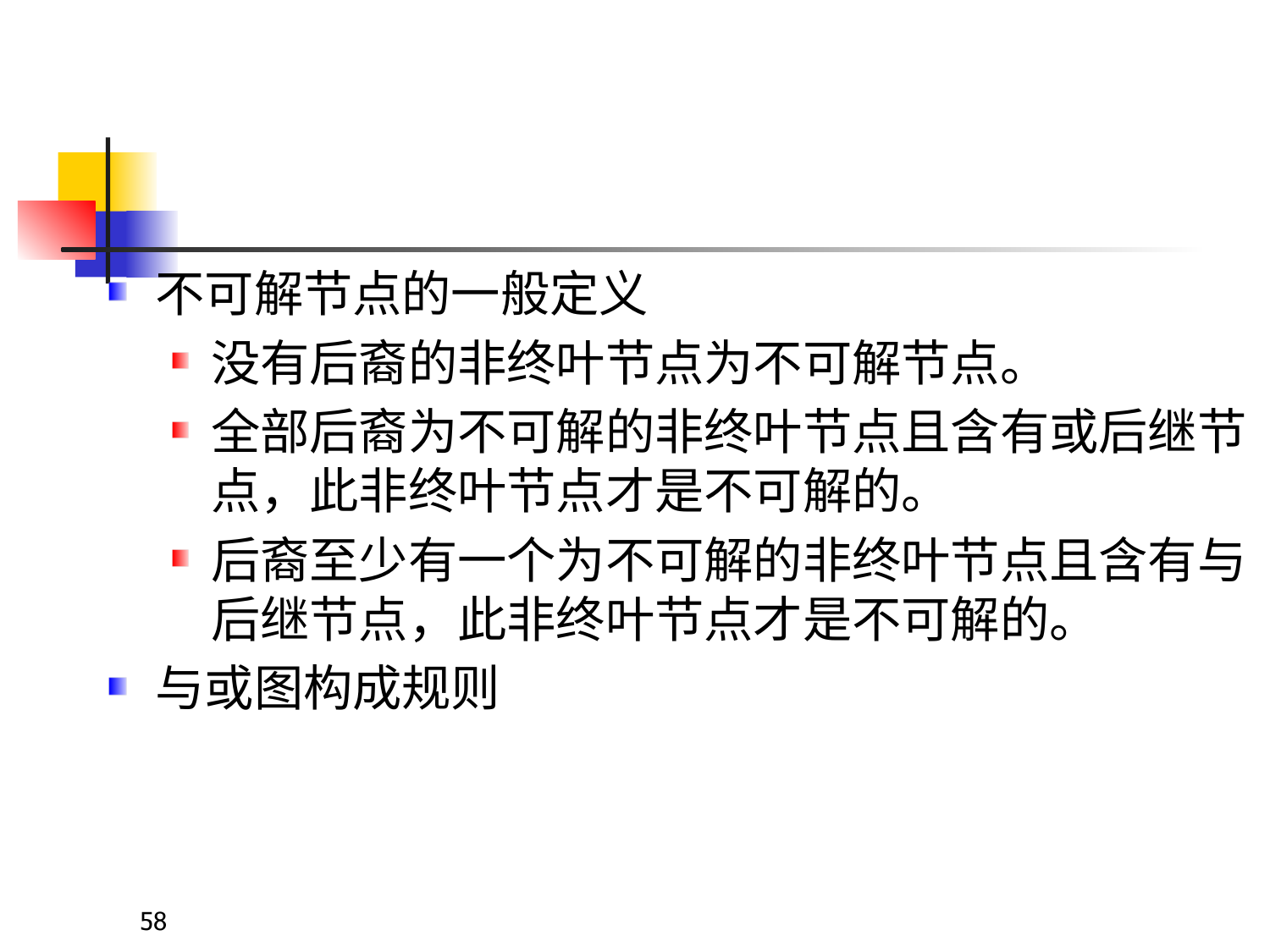

不可解节点的一般定义
没有后裔的非终叶节点为不可解节点。
全部后裔为不可解的非终叶节点且含有或后继节点，此非终叶节点才是不可解的。
后裔至少有一个为不可解的非终叶节点且含有与后继节点，此非终叶节点才是不可解的。
与或图构成规则
58